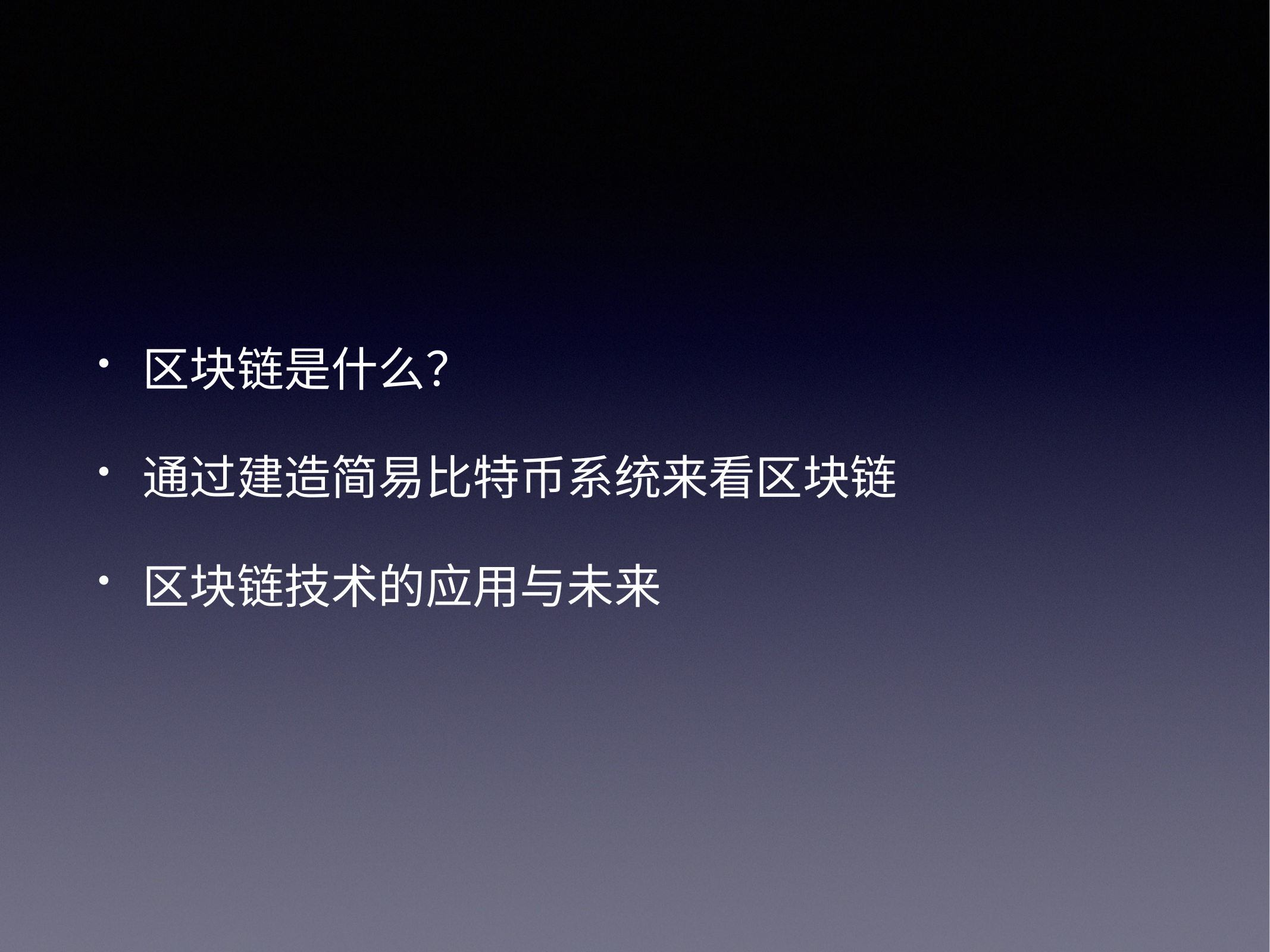

区块链是什么？
通过建造简易比特币系统来看区块链
区块链技术的应用与未来